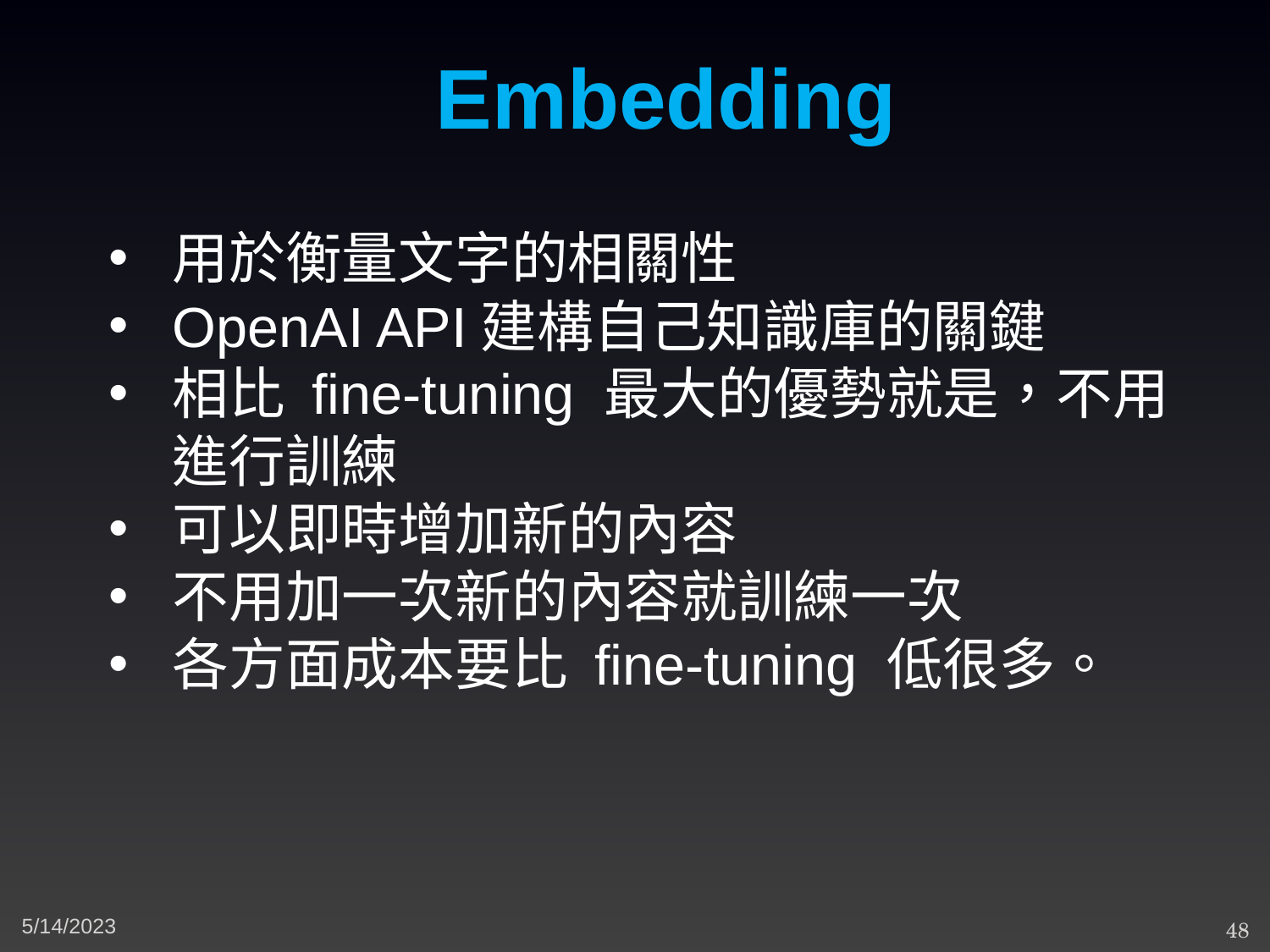

Embedding
用於衡量文字的相關性
OpenAI API建構自己知識庫的關鍵
相比 fine-tuning 最大的優勢就是，不用進行訓練
可以即時增加新的內容
不用加一次新的內容就訓練一次
各方面成本要比 fine-tuning 低很多。

5/14/2023
48